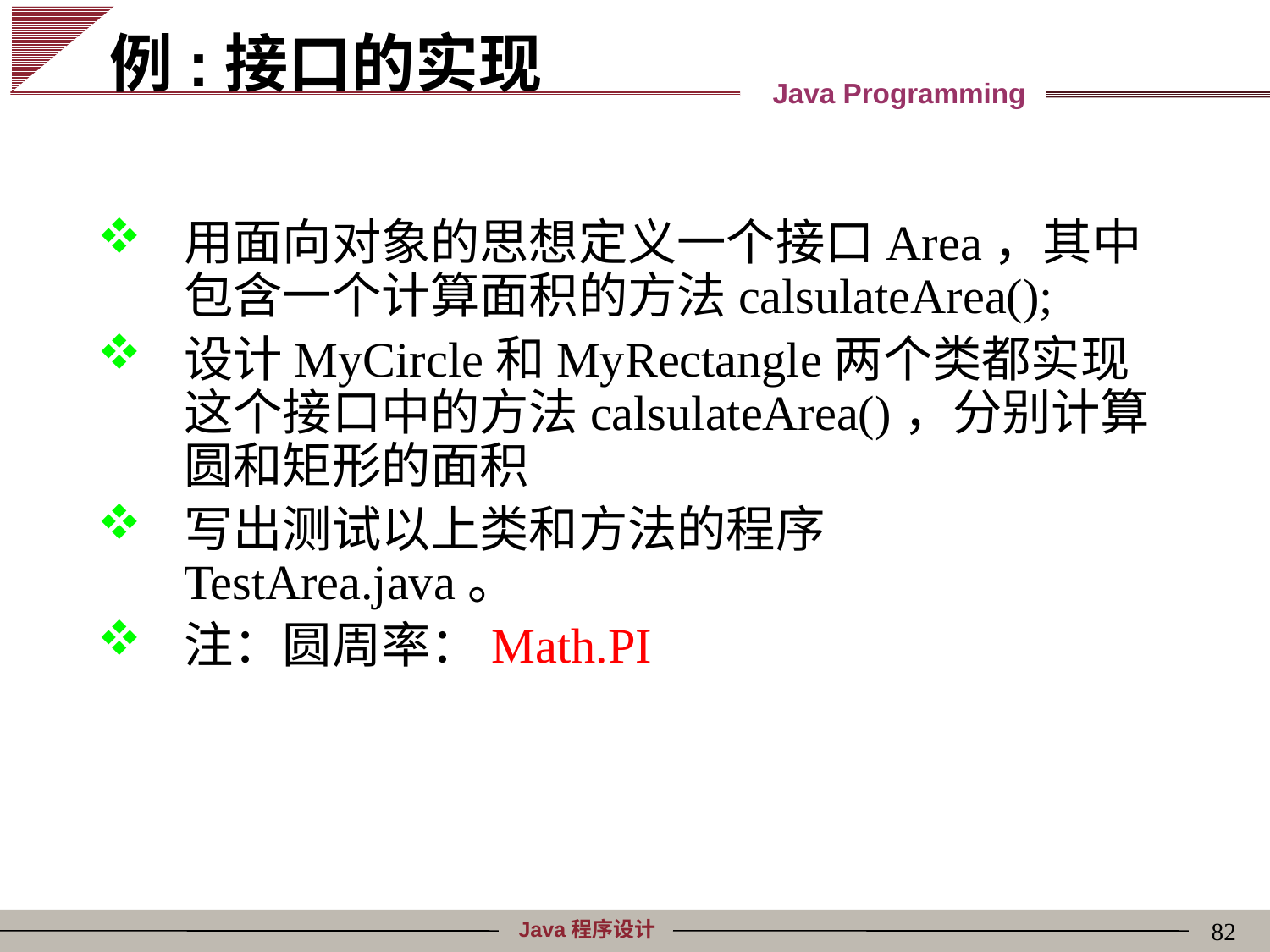

# 例:接口的实现
用面向对象的思想定义一个接口Area，其中包含一个计算面积的方法calsulateArea();
设计MyCircle和MyRectangle两个类都实现这个接口中的方法calsulateArea()，分别计算圆和矩形的面积
写出测试以上类和方法的程序TestArea.java。
注：圆周率：Math.PI